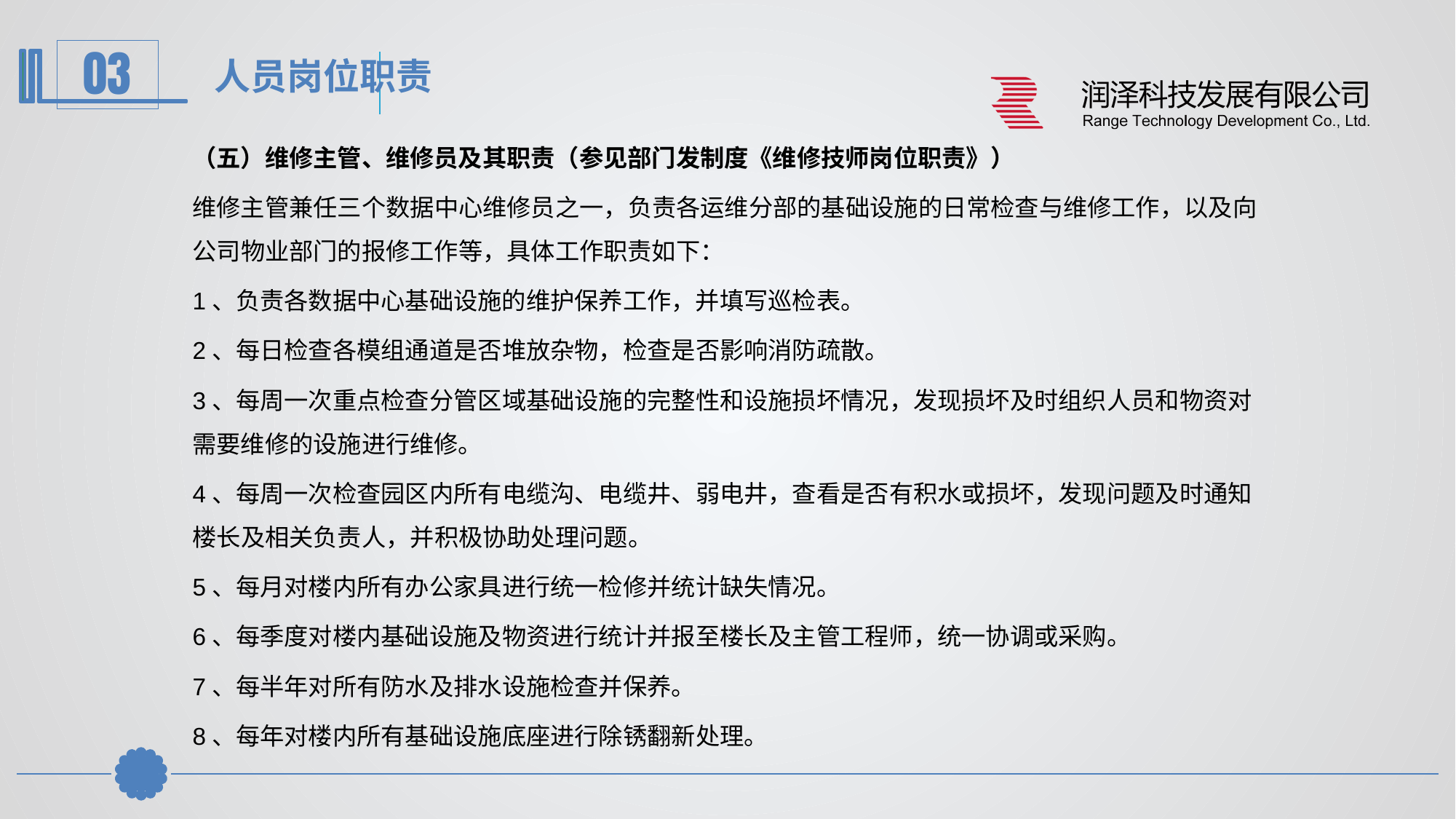

人员岗位职责
（五）维修主管、维修员及其职责（参见部门发制度《维修技师岗位职责》）
维修主管兼任三个数据中心维修员之一，负责各运维分部的基础设施的日常检查与维修工作，以及向公司物业部门的报修工作等，具体工作职责如下：
1、负责各数据中心基础设施的维护保养工作，并填写巡检表。
2、每日检查各模组通道是否堆放杂物，检查是否影响消防疏散。
3、每周一次重点检查分管区域基础设施的完整性和设施损坏情况，发现损坏及时组织人员和物资对需要维修的设施进行维修。
4、每周一次检查园区内所有电缆沟、电缆井、弱电井，查看是否有积水或损坏，发现问题及时通知楼长及相关负责人，并积极协助处理问题。
5、每月对楼内所有办公家具进行统一检修并统计缺失情况。
6、每季度对楼内基础设施及物资进行统计并报至楼长及主管工程师，统一协调或采购。
7、每半年对所有防水及排水设施检查并保养。
8、每年对楼内所有基础设施底座进行除锈翻新处理。
18